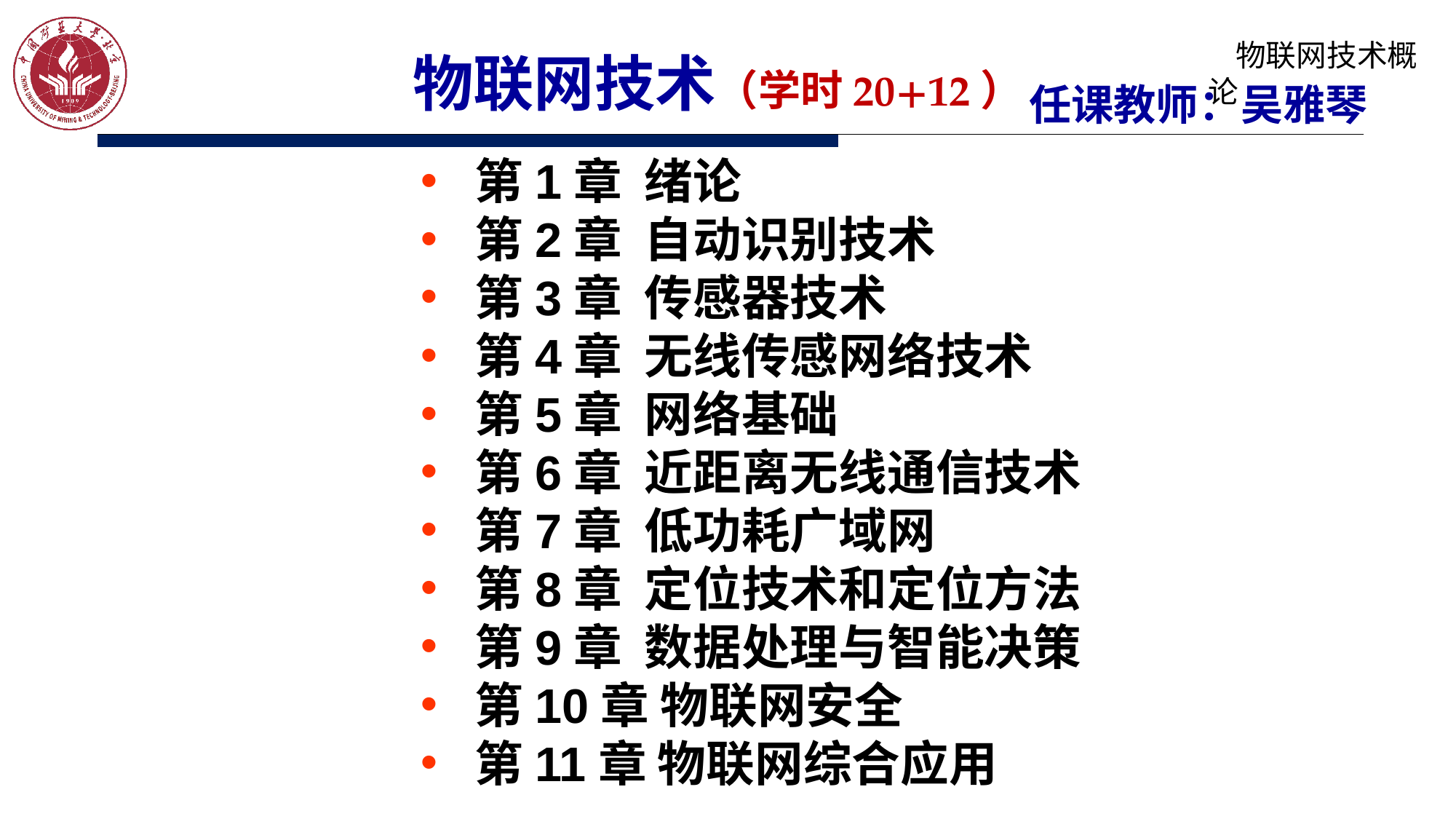

# 物联网技术（学时20+12）
任课教师：吴雅琴
第1章  绪论
第2章  自动识别技术
第3章  传感器技术
第4章  无线传感网络技术
第5章  网络基础
第6章  近距离无线通信技术
第7章  低功耗广域网
第8章  定位技术和定位方法
第9章  数据处理与智能决策
第10章 物联网安全
第11章 物联网综合应用